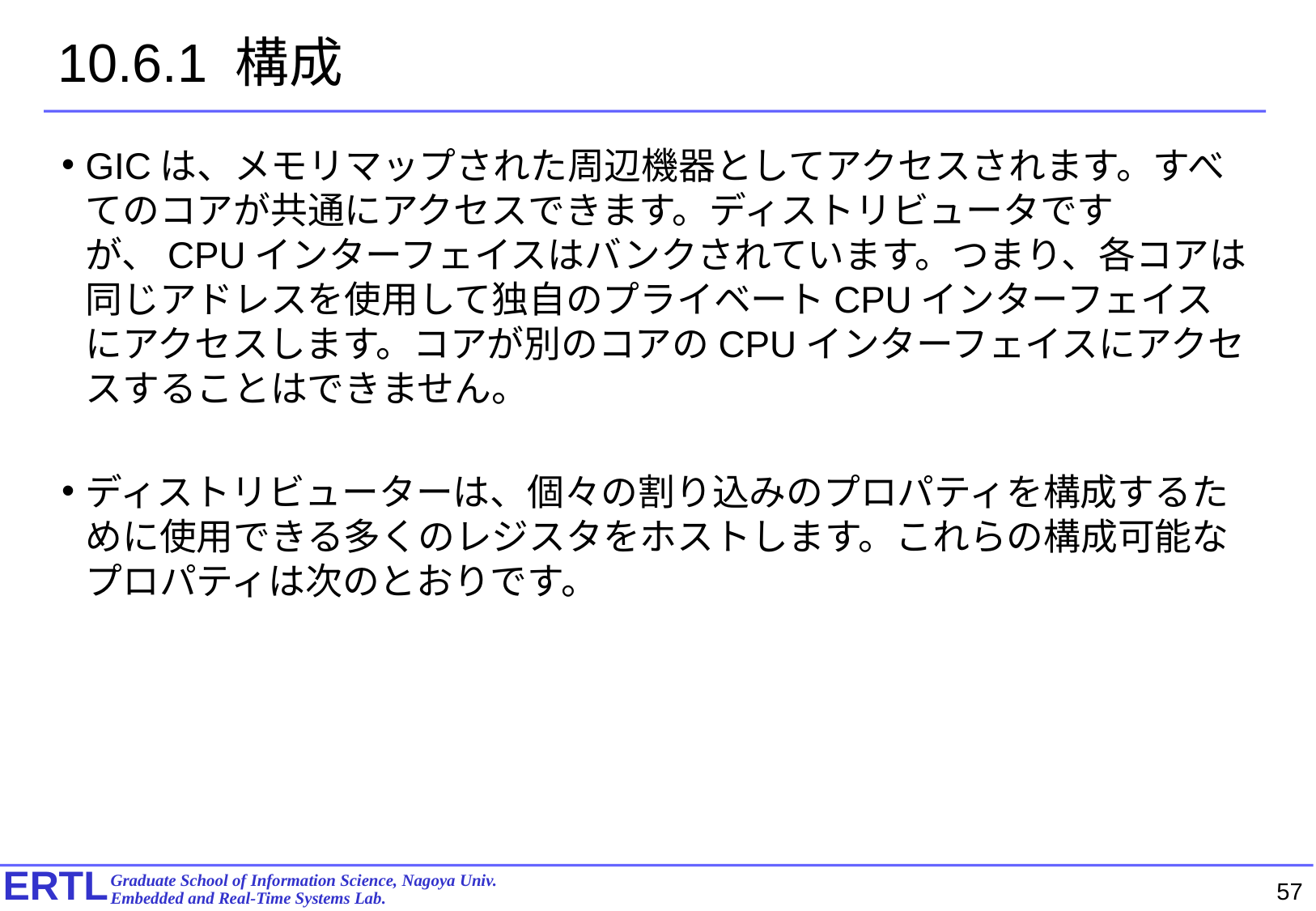

# 10.6.1 構成
GICは、メモリマップされた周辺機器としてアクセスされます。すべてのコアが共通にアクセスできます。ディストリビュータですが、CPUインターフェイスはバンクされています。つまり、各コアは同じアドレスを使用して独自のプライベートCPUインターフェイスにアクセスします。コアが別のコアのCPUインターフェイスにアクセスすることはできません。

ディストリビューターは、個々の割り込みのプロパティを構成するために使用できる多くのレジスタをホストします。これらの構成可能なプロパティは次のとおりです。
57